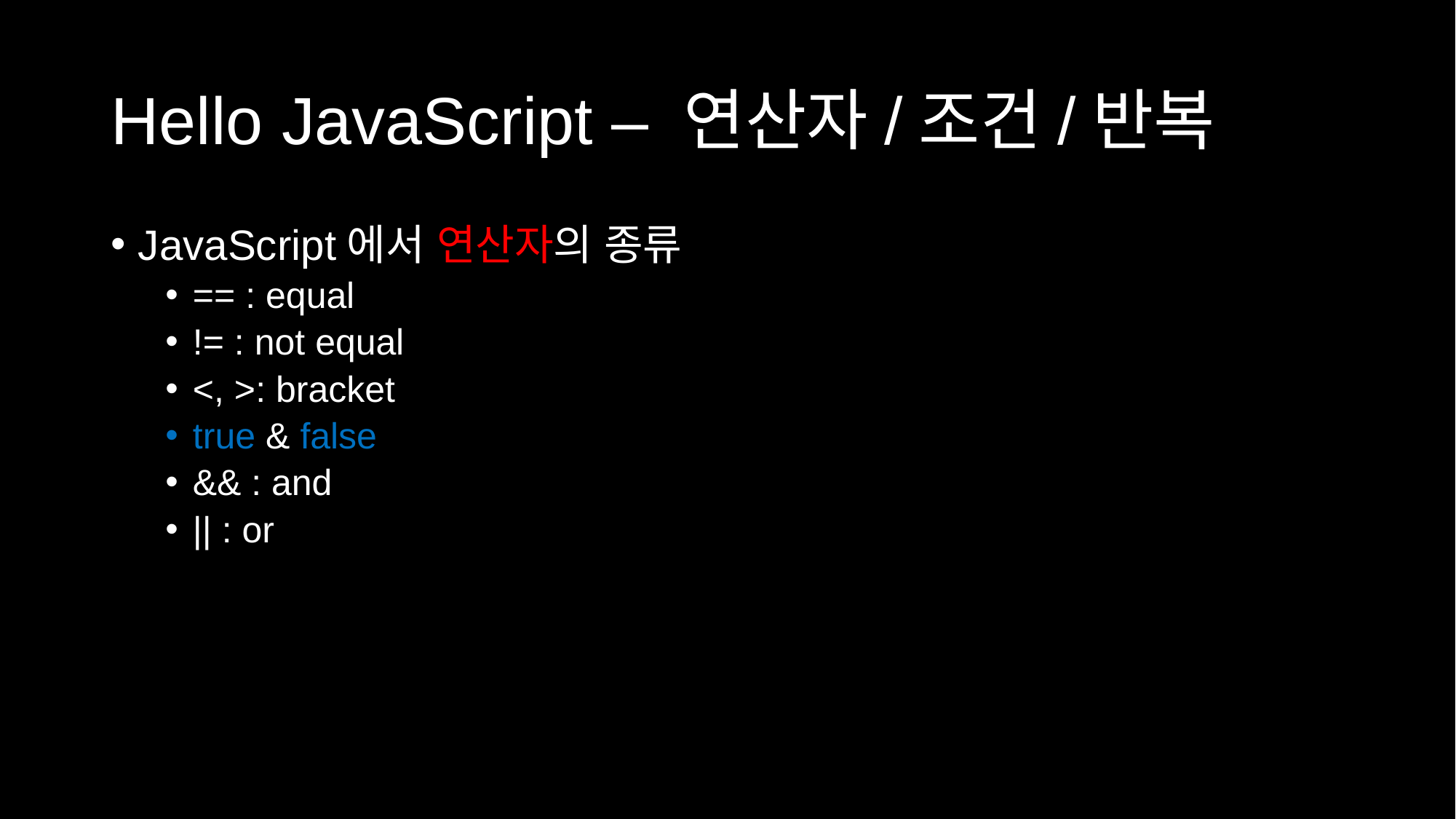

# Hello JavaScript – 연산자/조건/반복
JavaScript에서 연산자의 종류
== : equal
!= : not equal
<, >: bracket
true & false
&& : and
|| : or